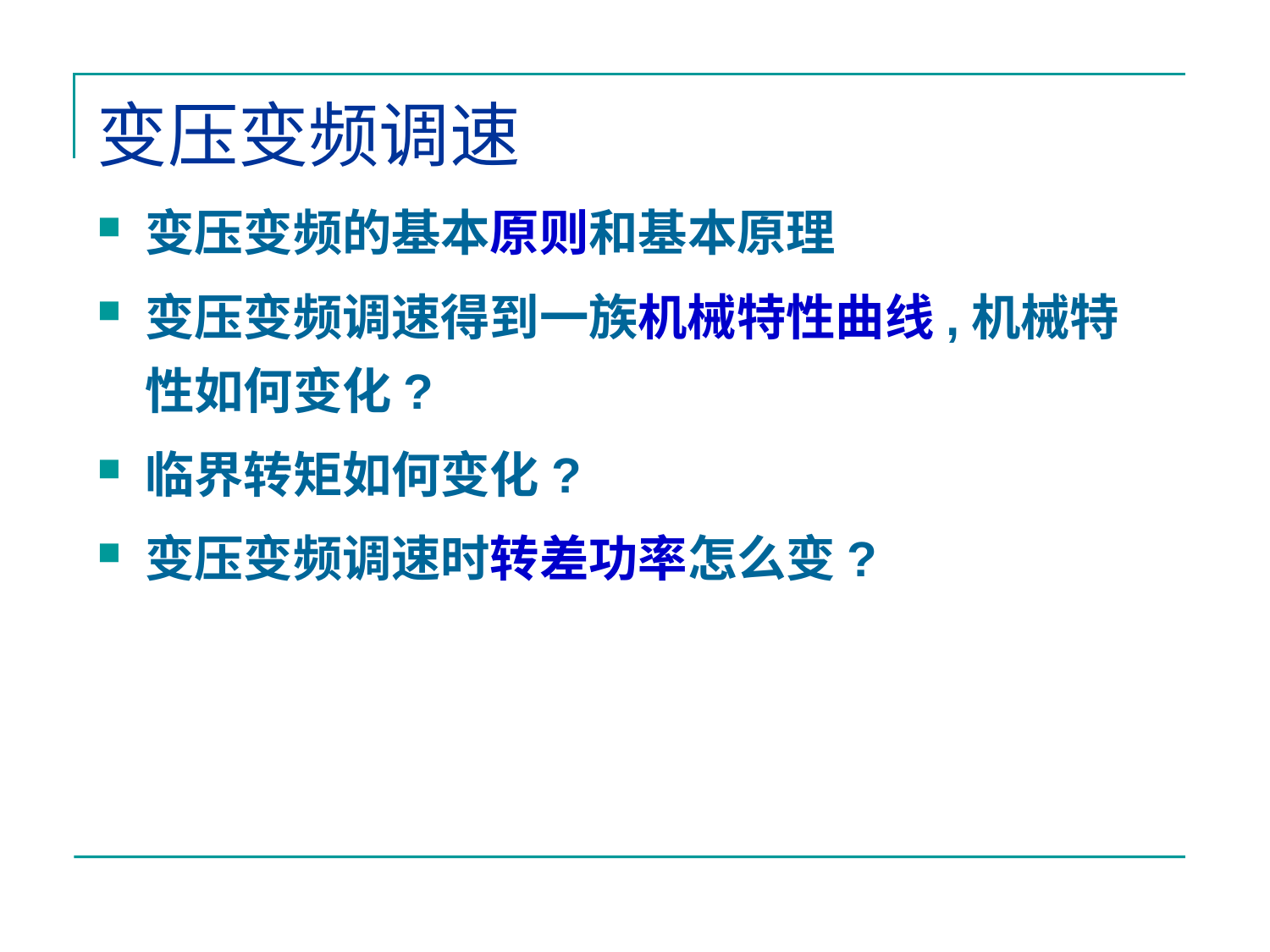

# 变压变频调速
变压变频的基本原则和基本原理
变压变频调速得到一族机械特性曲线,机械特性如何变化?
临界转矩如何变化?
变压变频调速时转差功率怎么变?